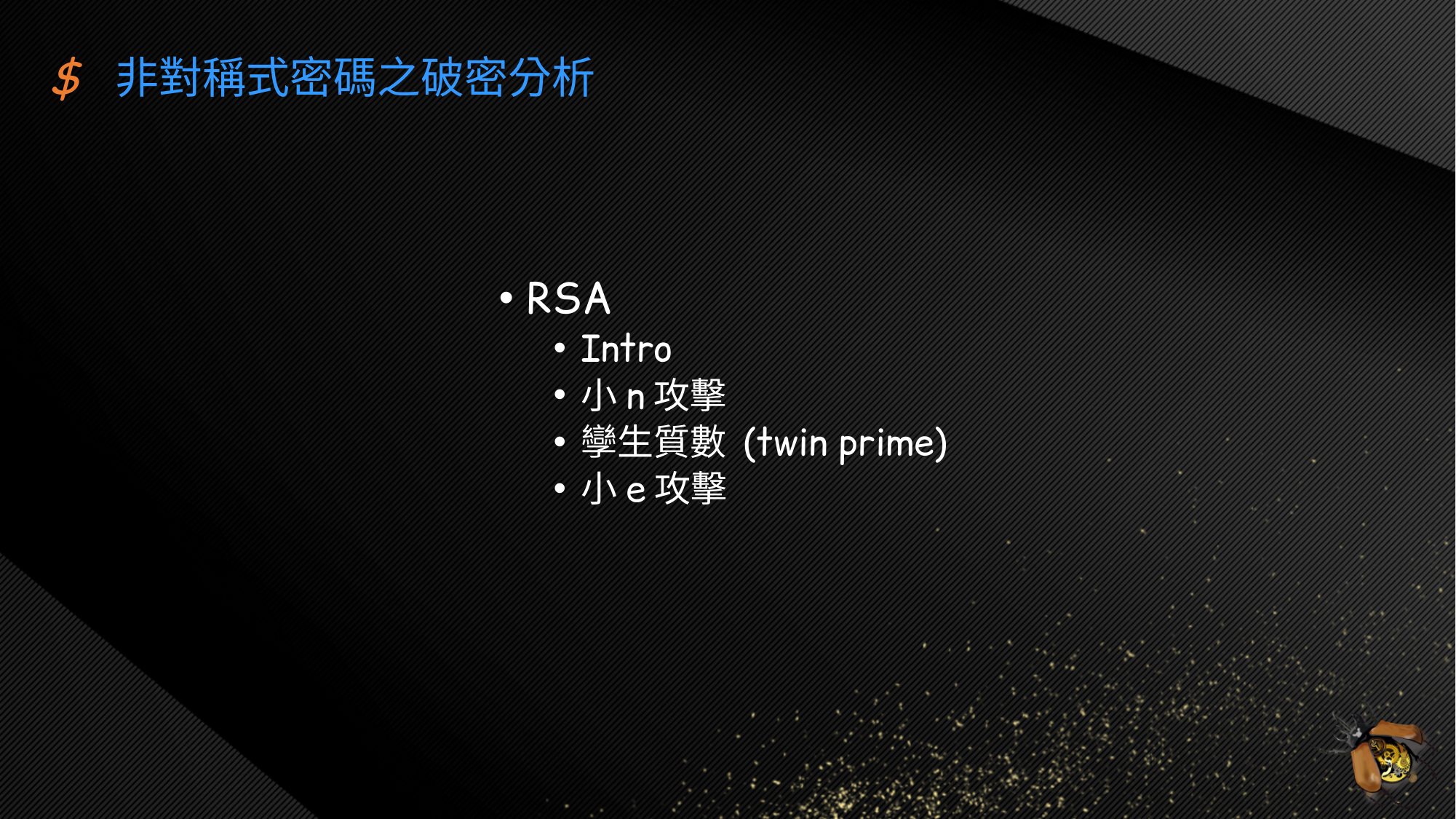

$  非對稱式密碼之破密分析
RSA
Intro
小n攻擊
孿生質數 (twin prime)
小e攻擊